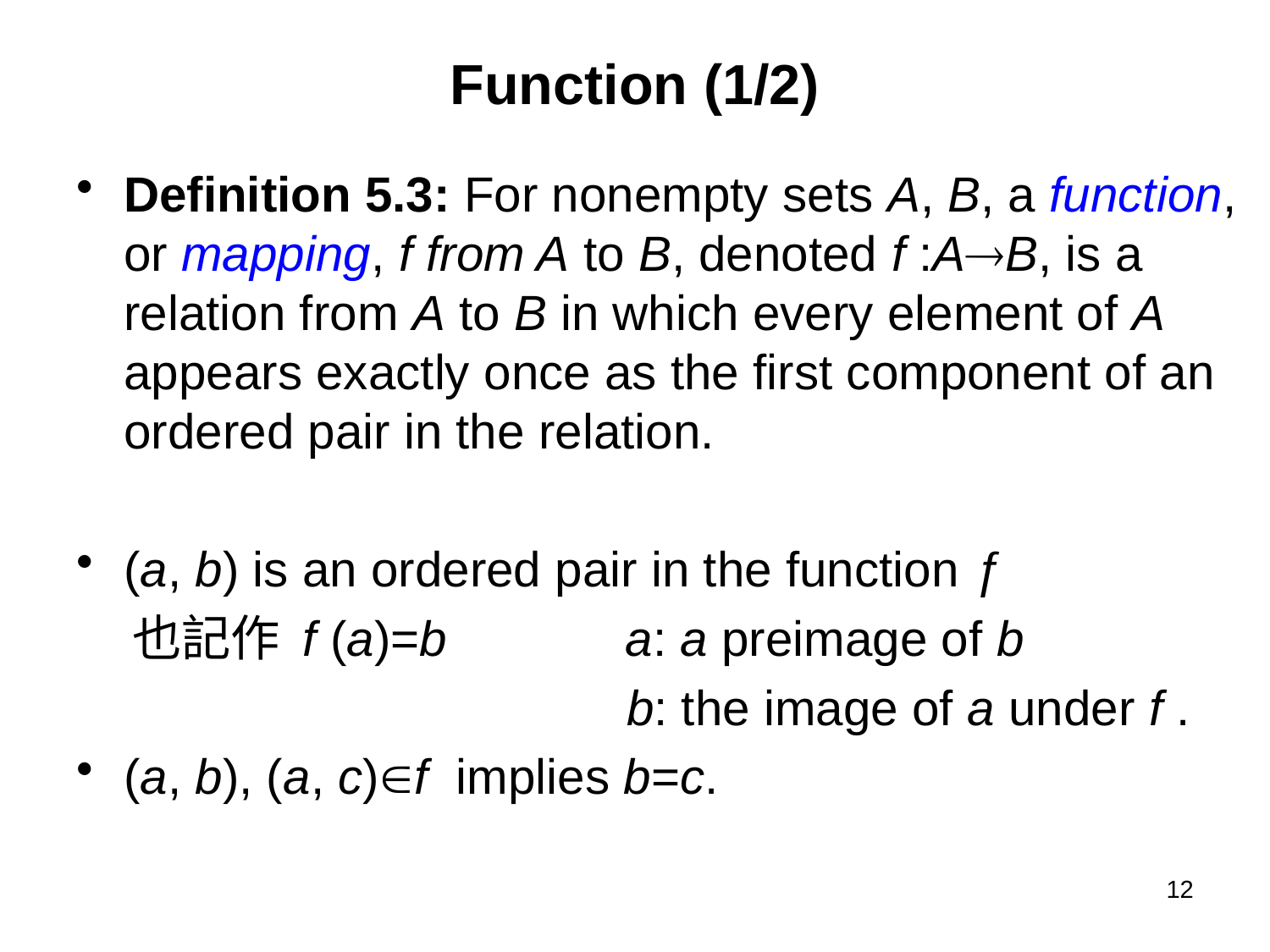

# Function (1/2)
Definition 5.3: For nonempty sets A, B, a function, or mapping, f from A to B, denoted f :A→B, is a relation from A to B in which every element of A appears exactly once as the first component of an ordered pair in the relation.

(a, b) is an ordered pair in the function ƒ
    也記作 f (a)=b		   a: a preimage of b
                                        b: the image of a under f .
(a, b), (a, c)∈f  implies b=c.

12